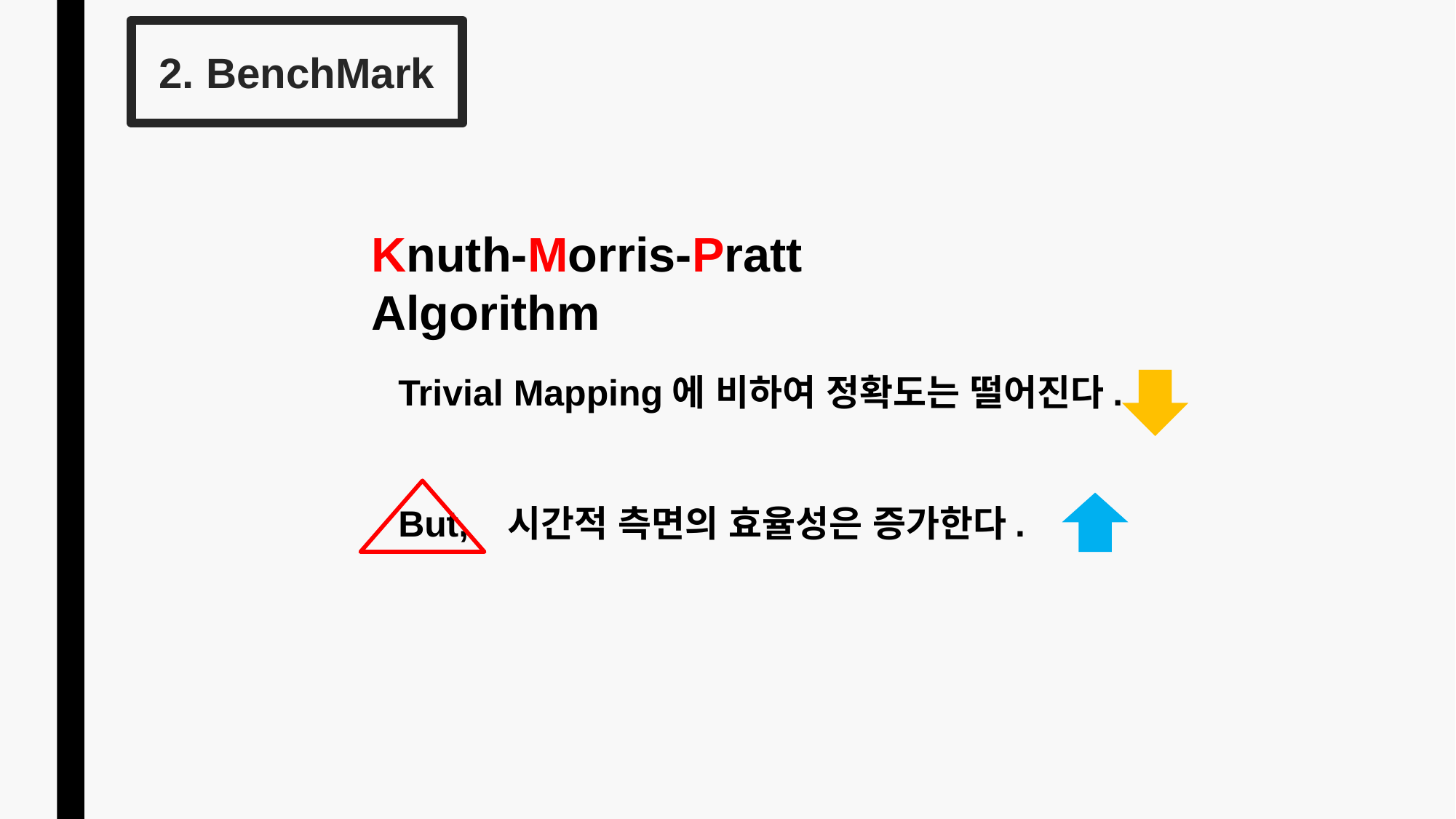

2. BenchMark
Knuth-Morris-Pratt Algorithm
Trivial Mapping에 비하여 정확도는 떨어진다.

But, 	시간적 측면의 효율성은 증가한다.